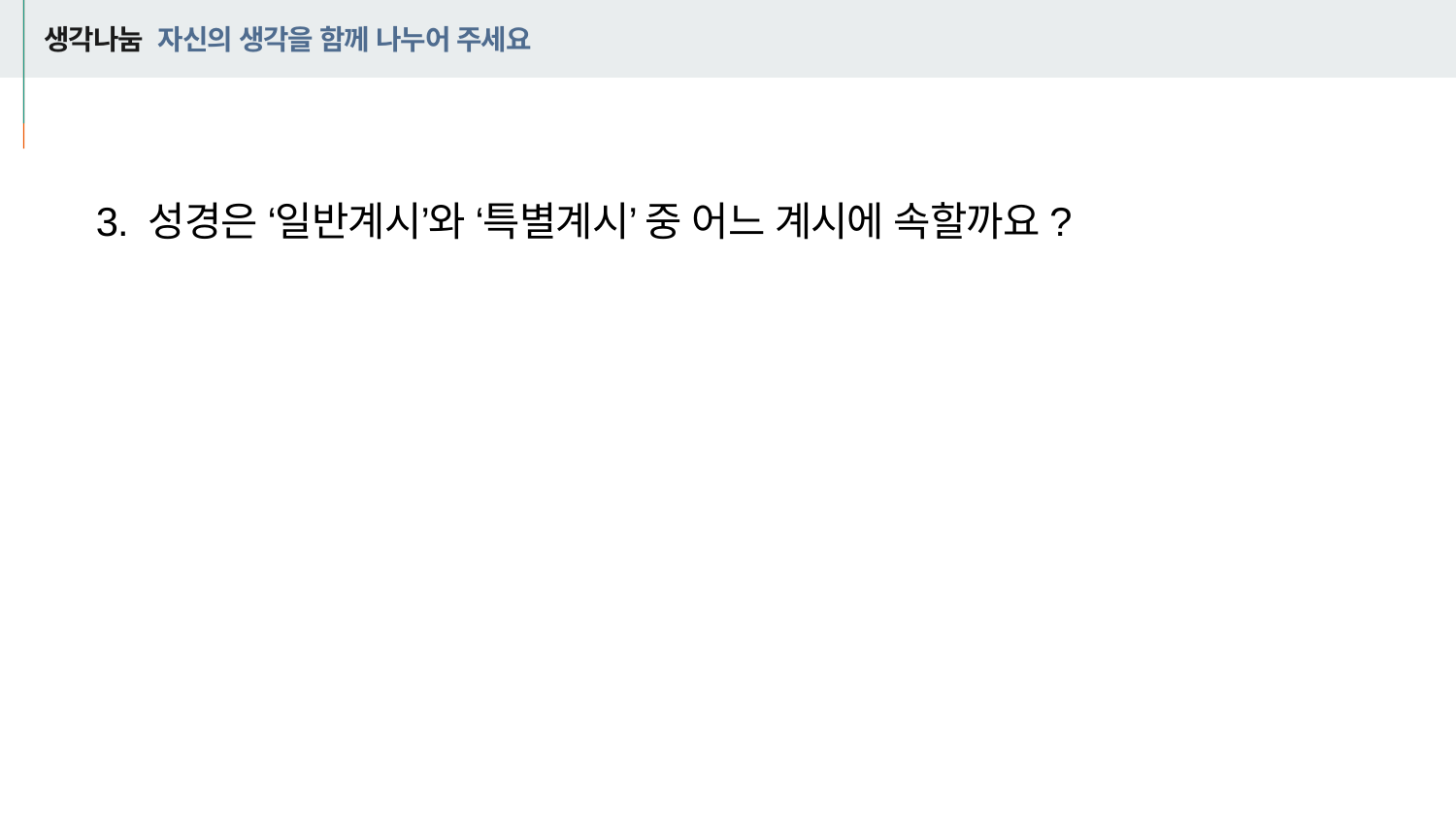

# 생각나눔  자신의 생각을 함께 나누어 주세요
3. 성경은 ‘일반계시’와 ‘특별계시’ 중 어느 계시에 속할까요?